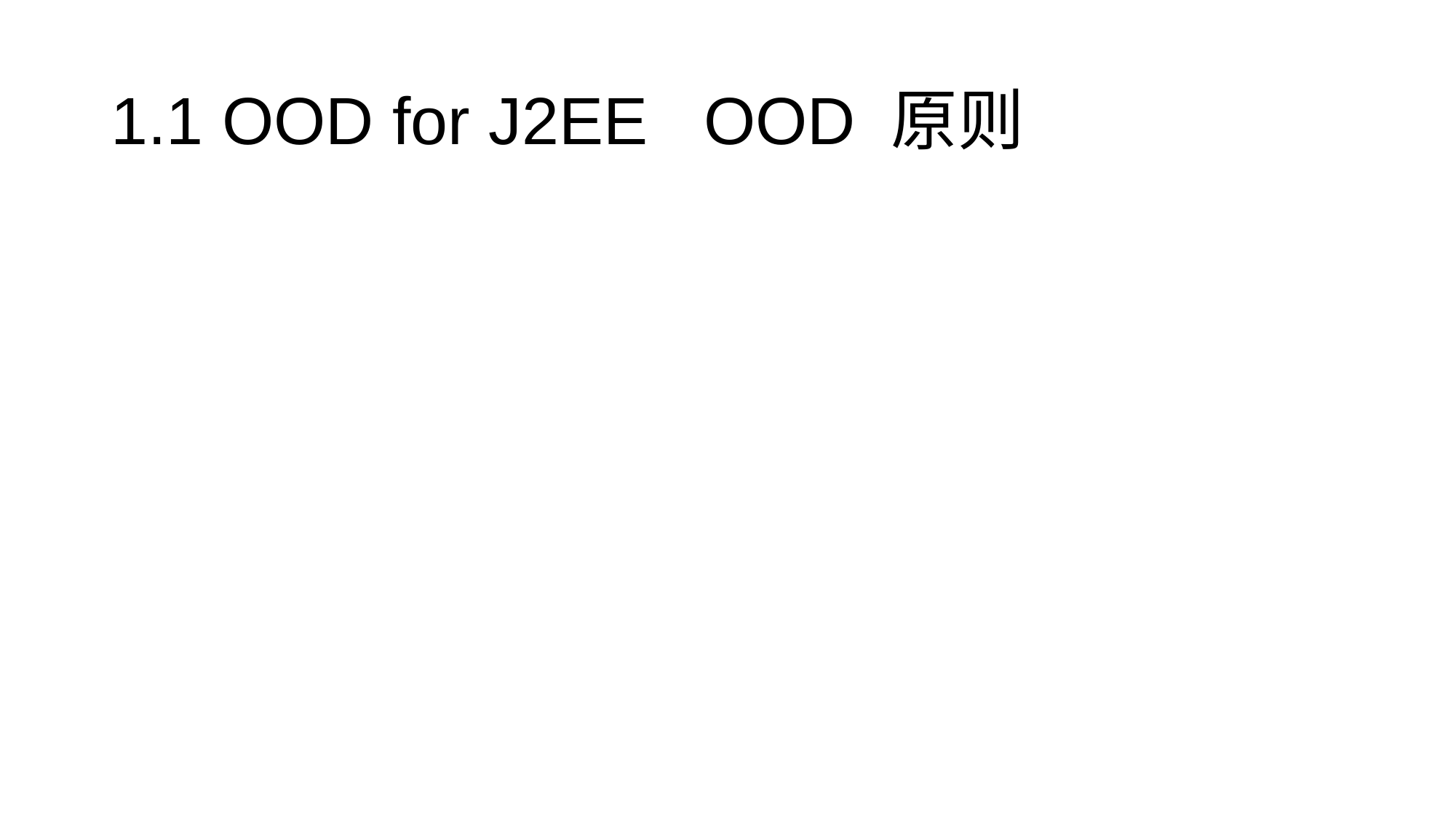

# 1.1 OOD for J2EE   OOD 原则